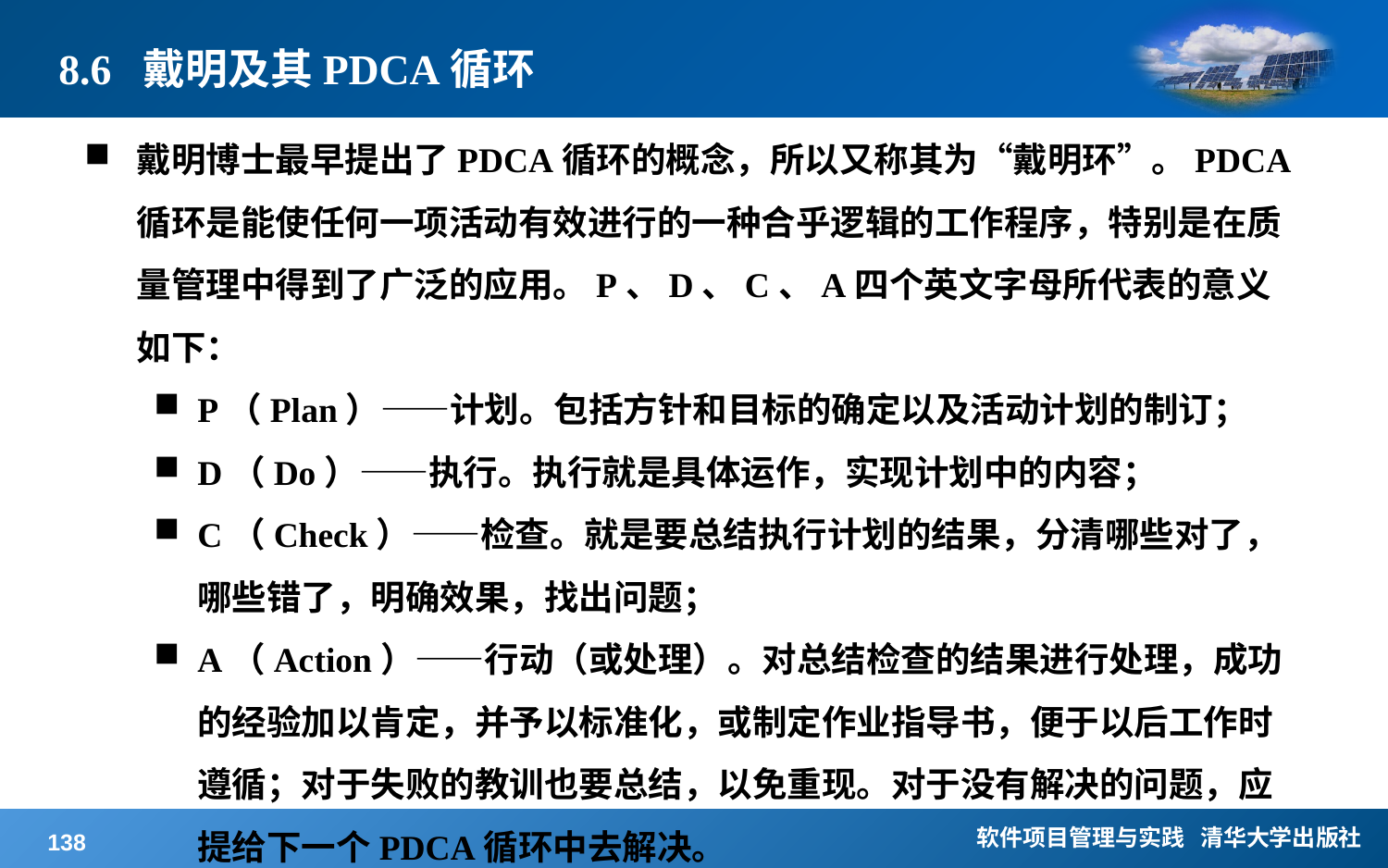

# 8.6  戴明及其PDCA循环
戴明博士最早提出了PDCA循环的概念，所以又称其为“戴明环”。PDCA循环是能使任何一项活动有效进行的一种合乎逻辑的工作程序，特别是在质量管理中得到了广泛的应用。P、D、C、A四个英文字母所代表的意义如下：
P（Plan）——计划。包括方针和目标的确定以及活动计划的制订；
D（Do）——执行。执行就是具体运作，实现计划中的内容；
C（Check）——检查。就是要总结执行计划的结果，分清哪些对了，哪些错了，明确效果，找出问题；
A（Action）——行动（或处理）。对总结检查的结果进行处理，成功的经验加以肯定，并予以标准化，或制定作业指导书，便于以后工作时遵循；对于失败的教训也要总结，以免重现。对于没有解决的问题，应提给下一个PDCA循环中去解决。